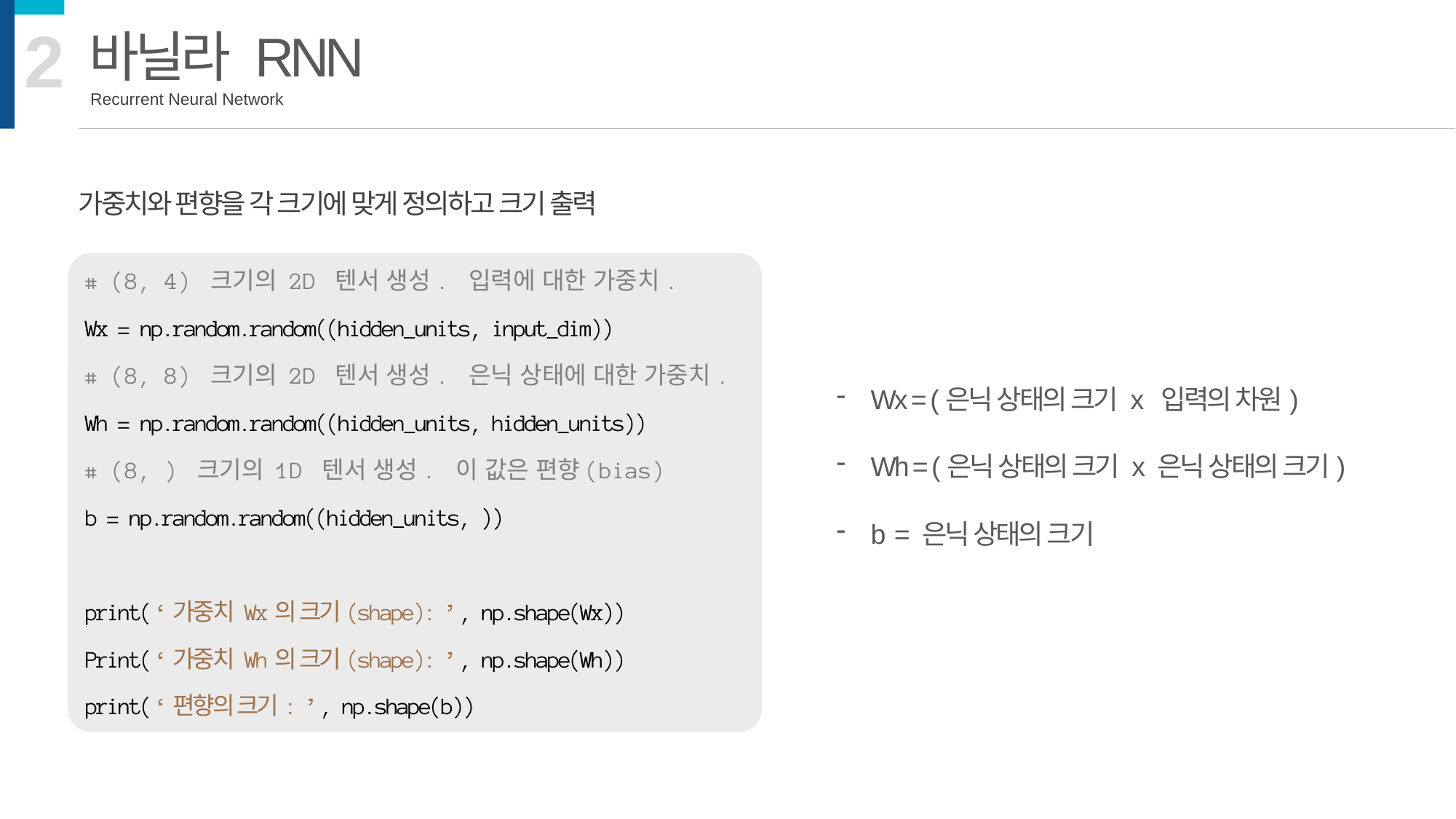

2
바닐라 RNN
Recurrent Neural Network
가중치와 편향을 각 크기에 맞게 정의하고 크기 출력
# (8, 4) 크기의 2D 텐서 생성. 입력에 대한 가중치.
Wx = np.random.random((hidden_units, input_dim))
# (8, 8) 크기의 2D 텐서 생성. 은닉 상태에 대한 가중치.
Wh = np.random.random((hidden_units, hidden_units))
# (8, ) 크기의 1D 텐서 생성. 이 값은 편향(bias)
b = np.random.random((hidden_units, ))

print(‘가중치 Wx의 크기(shape): ’, np.shape(Wx))
Print(‘가중치 Wh의 크기(shape): ’, np.shape(Wh))
print(‘편향의 크기: ’, np.shape(b))
Wx = (은닉 상태의 크기 x  입력의 차원)
Wh = (은닉 상태의 크기 x 은닉 상태의 크기)
b  = 은닉 상태의 크기